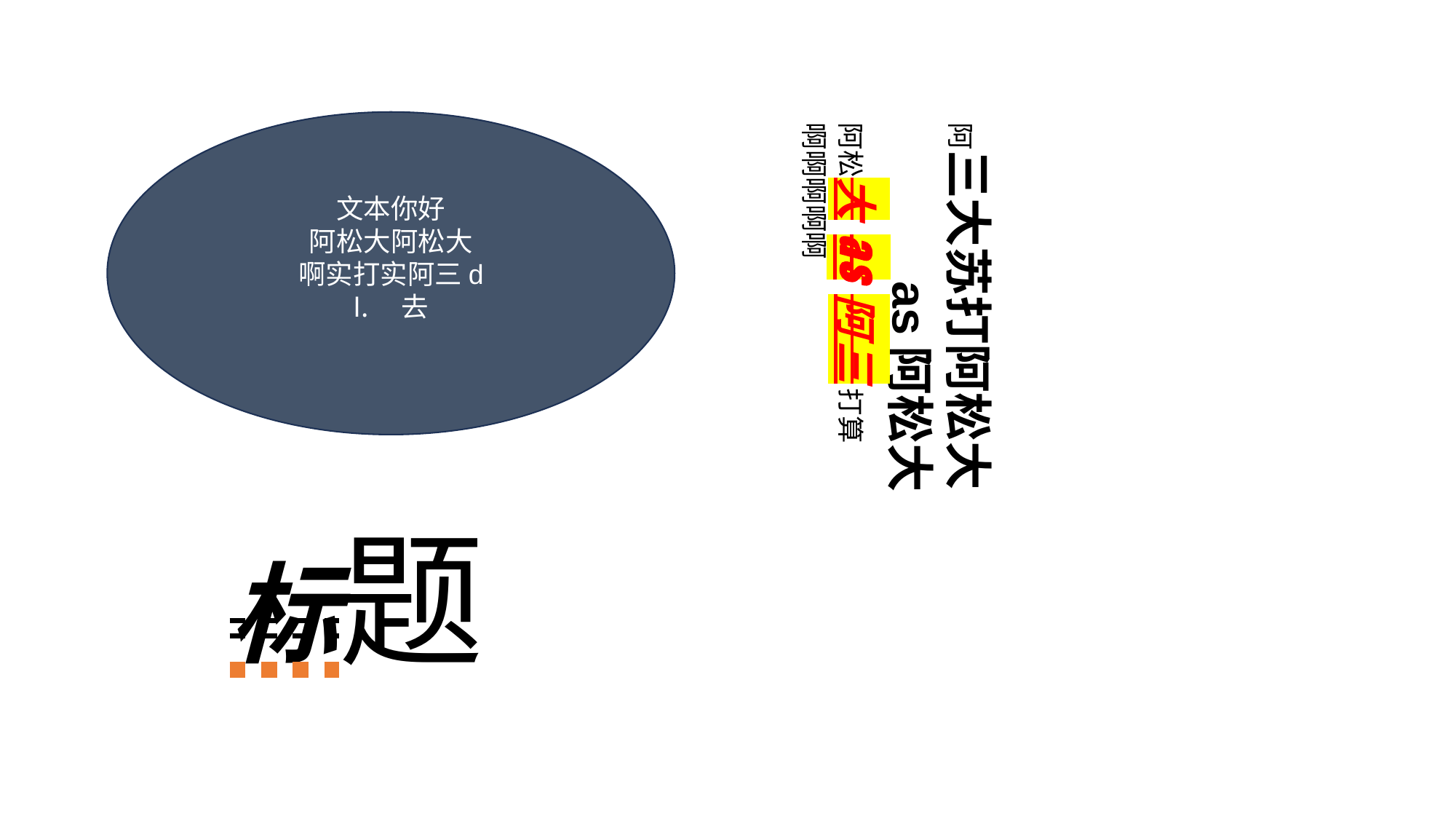

文本你好
阿松大阿松大
啊实打实阿三d
去

阿三大苏打阿松大as阿松大
阿松大as阿三打算
啊啊啊啊啊
标题